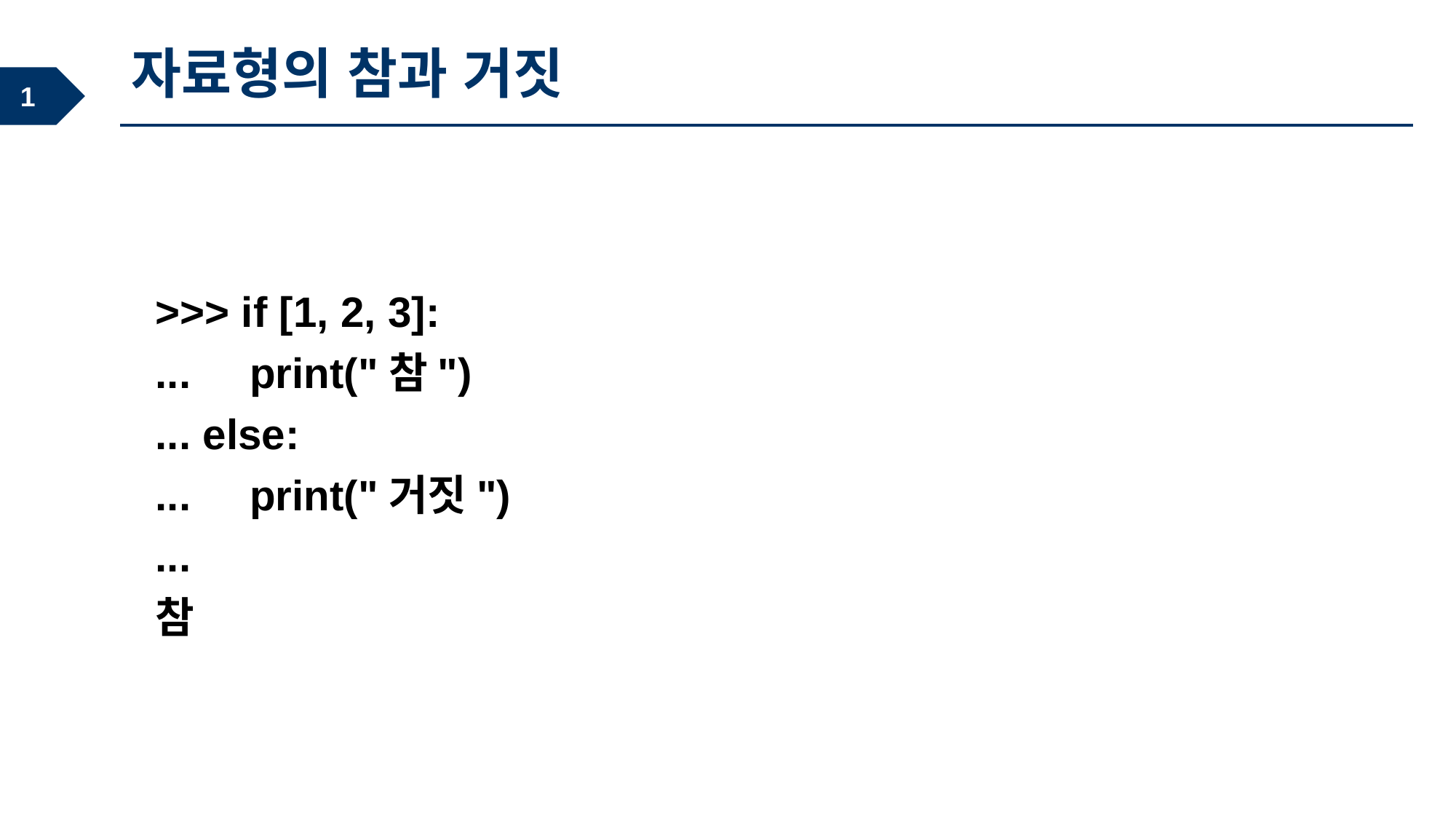

자료형의 참과 거짓
>>> if [1, 2, 3]:
...     print("참")
... else:
...     print("거짓")
...
참